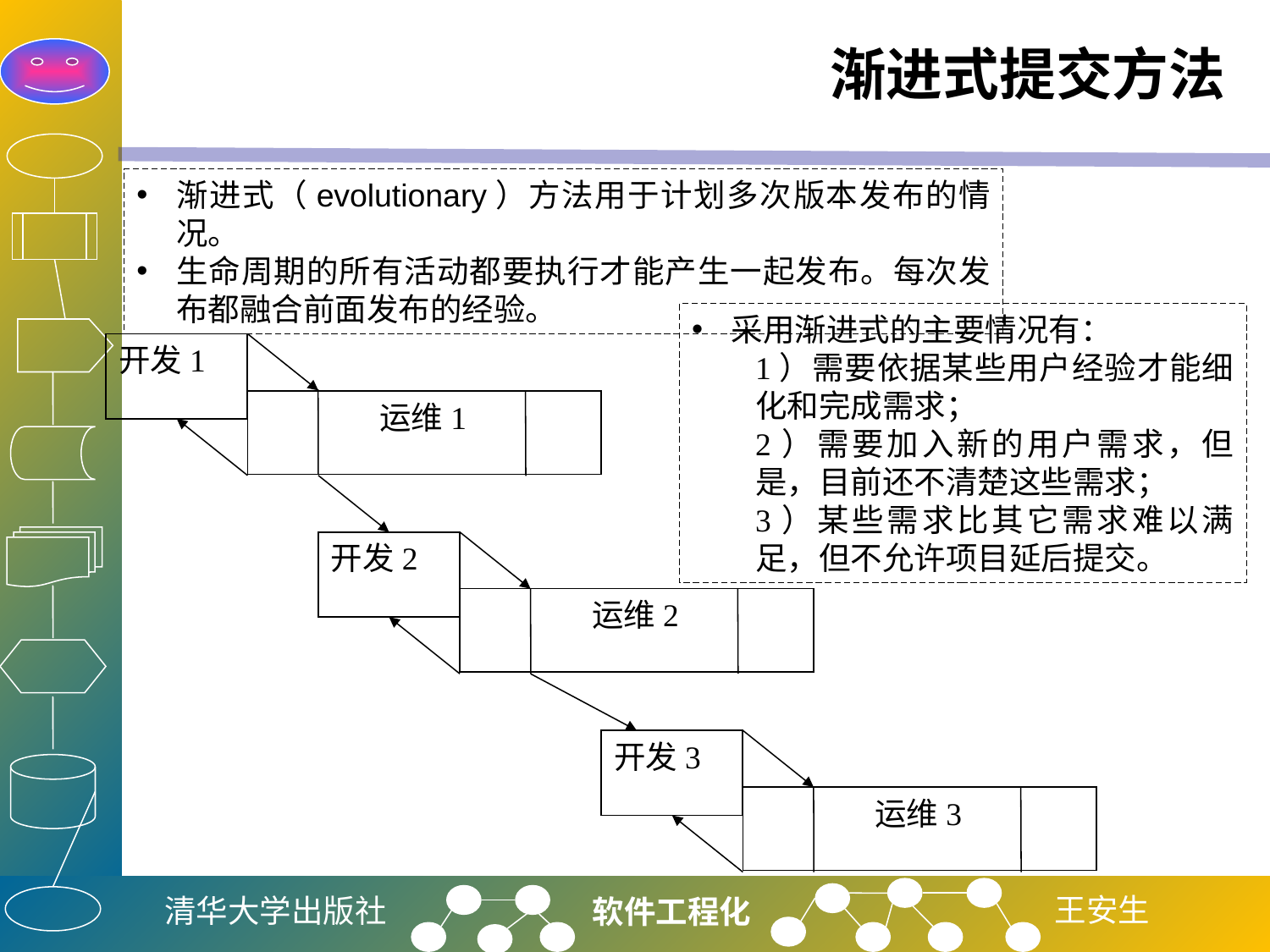

# 渐进式提交方法
渐进式（evolutionary）方法用于计划多次版本发布的情况。
生命周期的所有活动都要执行才能产生一起发布。每次发布都融合前面发布的经验。
采用渐进式的主要情况有：
1）需要依据某些用户经验才能细化和完成需求；
2）需要加入新的用户需求，但是，目前还不清楚这些需求；
3）某些需求比其它需求难以满足，但不允许项目延后提交。

开发1

运维1

开发2

运维2

开发3

运维3